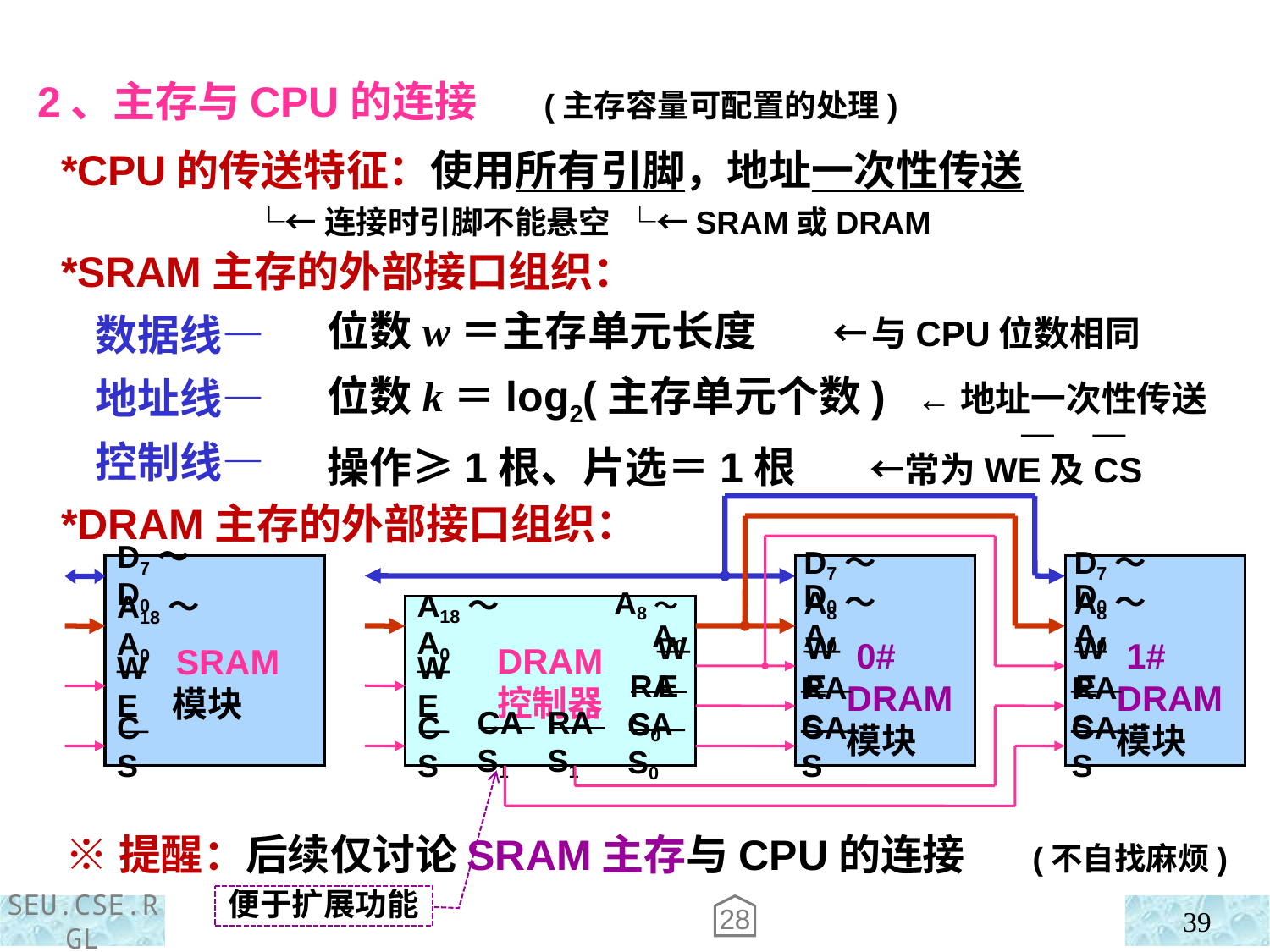

2、主存与CPU的连接      (主存容量可配置的处理)
  *CPU的传送特征：使用所有引脚，地址一次性传送
                              └←连接时引脚不能悬空  └←SRAM或DRAM
  *SRAM主存的外部接口组织：
     数据线—
     地址线—
     控制线—
位数w＝主存单元长度        ←与CPU位数相同
位数k＝log2(主存单元个数)   ←地址一次性传送
操作≥1根、片选＝1根       ←常为WE及CS

  *DRAM主存的外部接口组织：

      0#
     DRAM
     模块

      1#
     DRAM
     模块
D7～D0
D7～D0

DRAM
控制器
A18～A0
A8～A0
A8～A0
A8～A0

WE

WE

WE

WE

RAS0

RAS

RAS

CAS1

RAS1

CAS0

CAS

CAS

CS

       SRAM
       模块
D7～D0

A18～A0

WE

CS

   ※提醒：后续仅讨论SRAM主存与CPU的连接      (不自找麻烦)
便于扩展功能
28
39